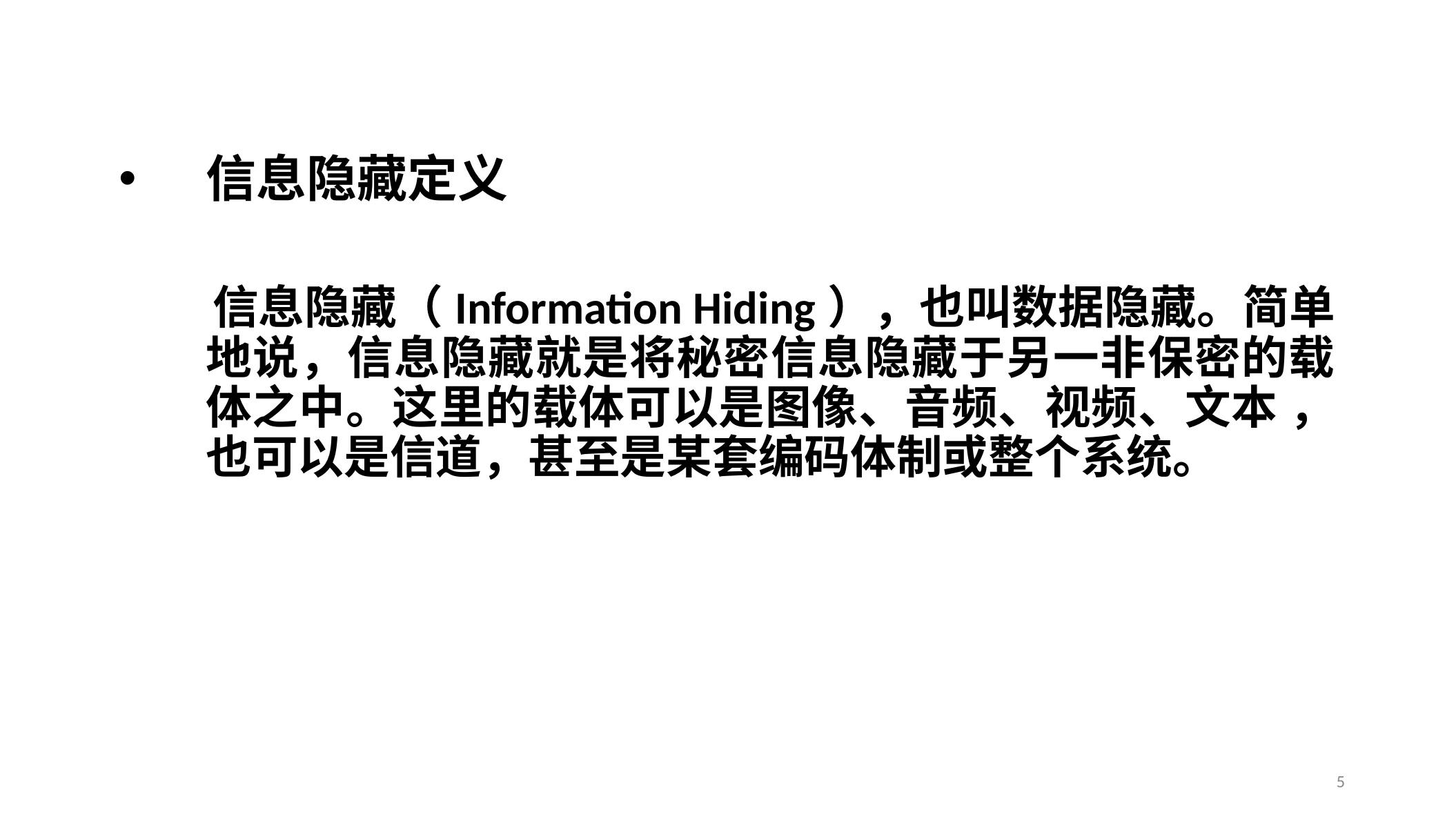

信息隐藏定义

       信息隐藏（Information Hiding），也叫数据隐藏。简单地说，信息隐藏就是将秘密信息隐藏于另一非保密的载体之中。这里的载体可以是图像、音频、视频、文本 ，也可以是信道，甚至是某套编码体制或整个系统。
5